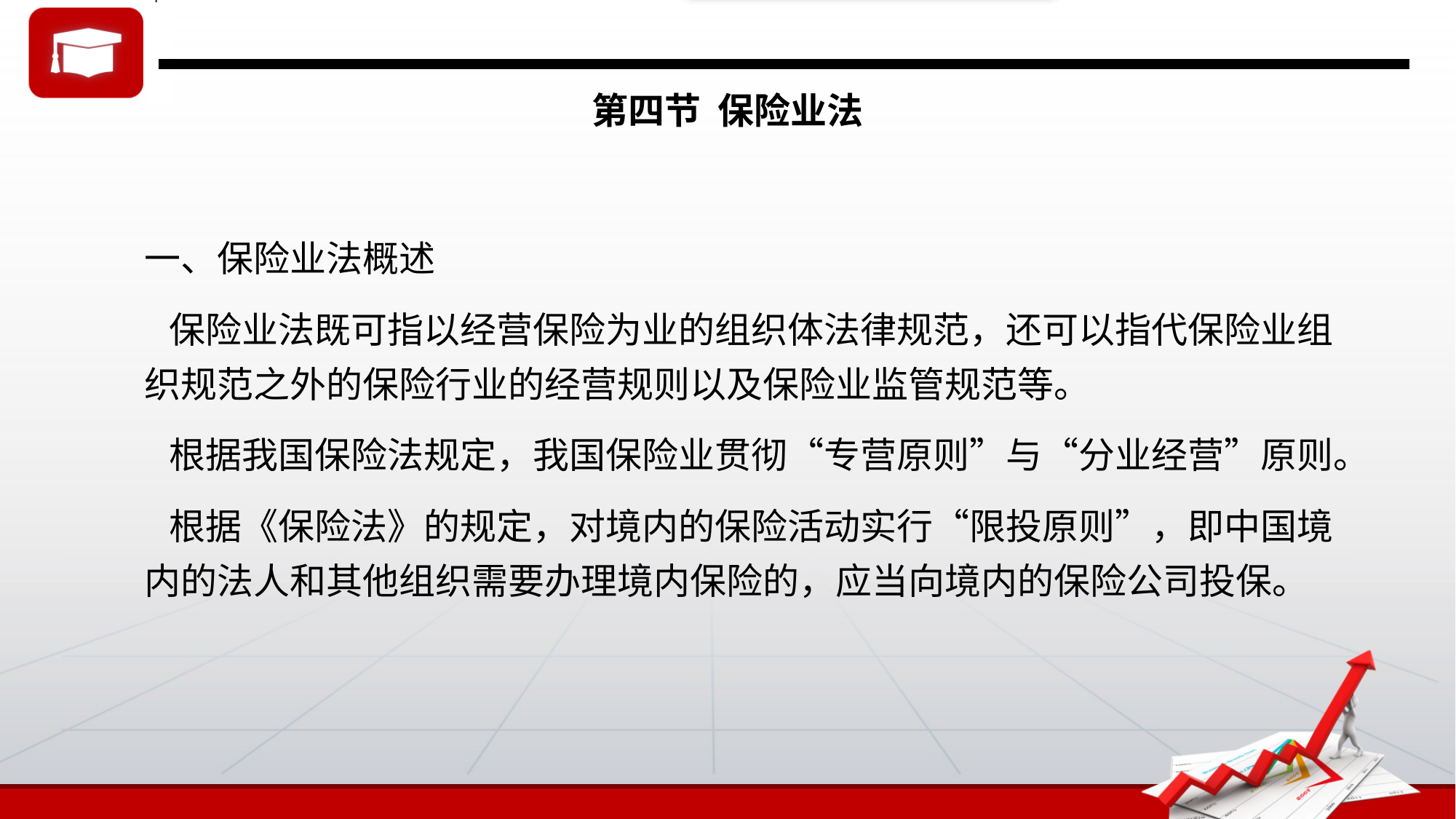

一、保险业法概述
  保险业法既可指以经营保险为业的组织体法律规范，还可以指代保险业组织规范之外的保险行业的经营规则以及保险业监管规范等。
  根据我国保险法规定，我国保险业贯彻“专营原则”与“分业经营”原则。
  根据《保险法》的规定，对境内的保险活动实行“限投原则”，即中国境内的法人和其他组织需要办理境内保险的，应当向境内的保险公司投保。
# 第四节  保险业法